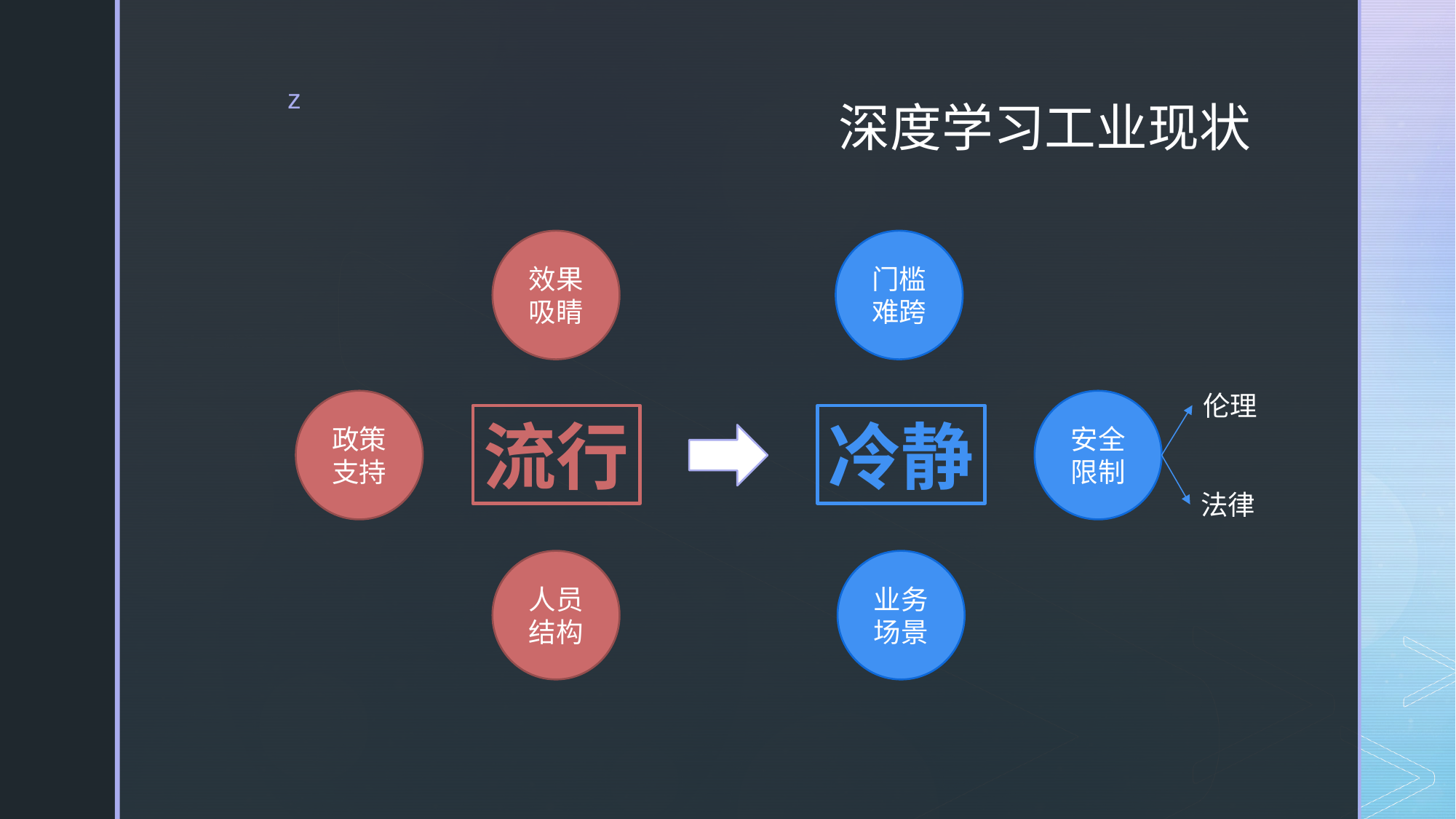

# 深度学习工业现状
效果
吸睛
门槛
难跨
伦理
政策
支持
安全
限制
冷静
流行

法律
人员
结构
业务
场景